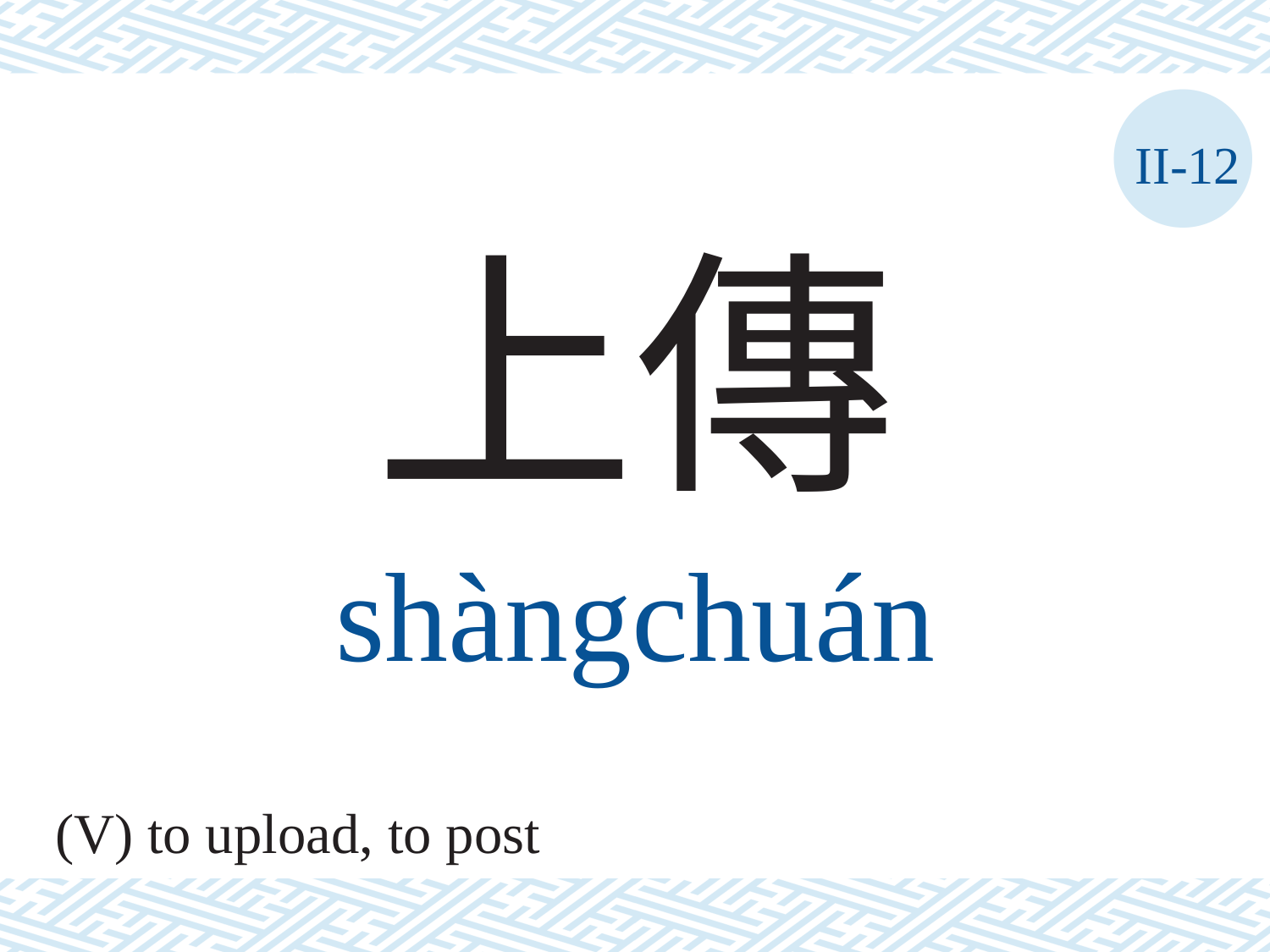

II-12
上傳
shàngchuán
(V) to upload, to post